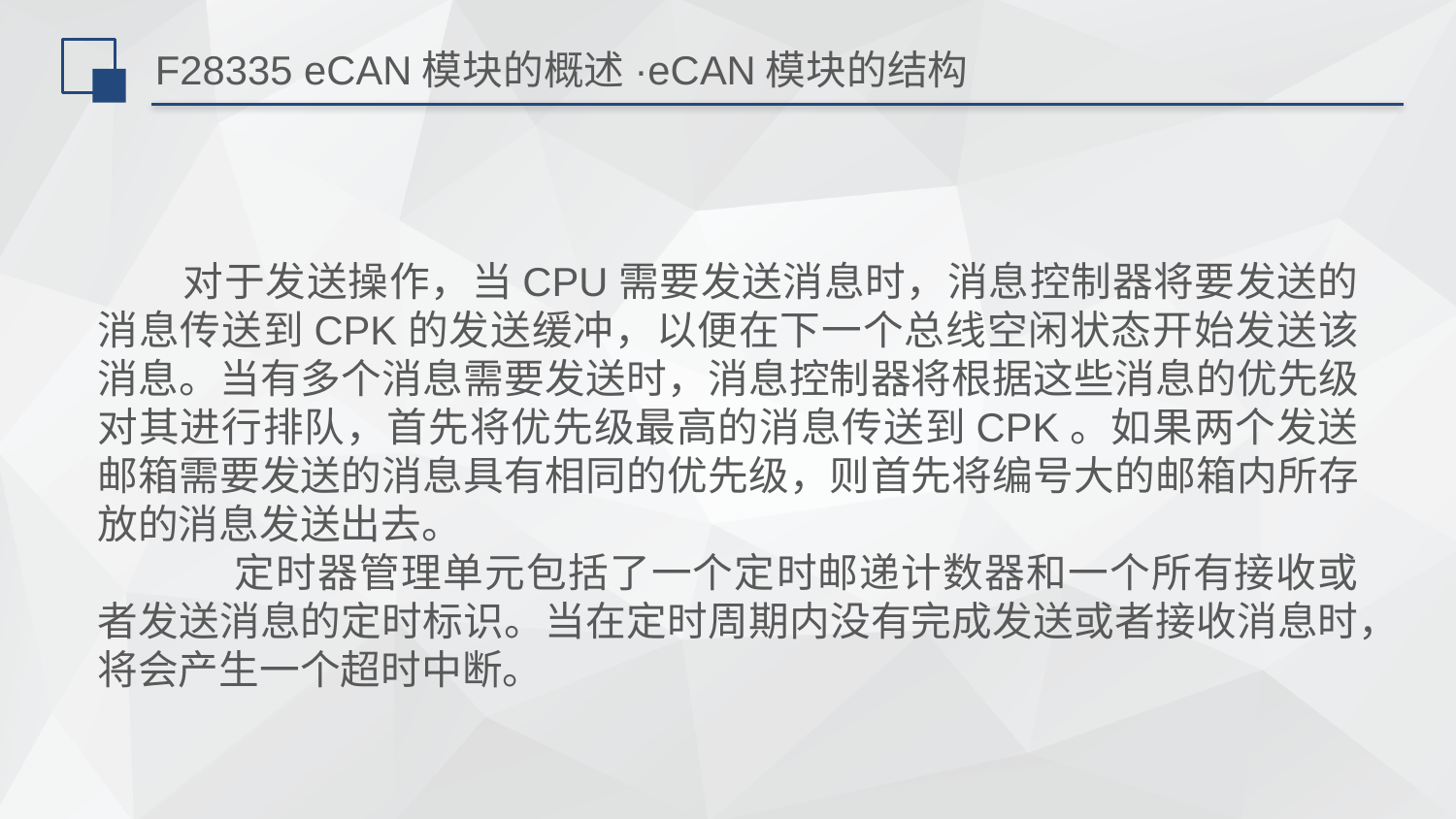

# F28335 eCAN模块的概述·eCAN模块的结构
对于发送操作，当CPU需要发送消息时，消息控制器将要发送的消息传送到CPK的发送缓冲，以便在下一个总线空闲状态开始发送该消息。当有多个消息需要发送时，消息控制器将根据这些消息的优先级对其进行排队，首先将优先级最高的消息传送到CPK。如果两个发送邮箱需要发送的消息具有相同的优先级，则首先将编号大的邮箱内所存放的消息发送出去。
    定时器管理单元包括了一个定时邮递计数器和一个所有接收或者发送消息的定时标识。当在定时周期内没有完成发送或者接收消息时，将会产生一个超时中断。